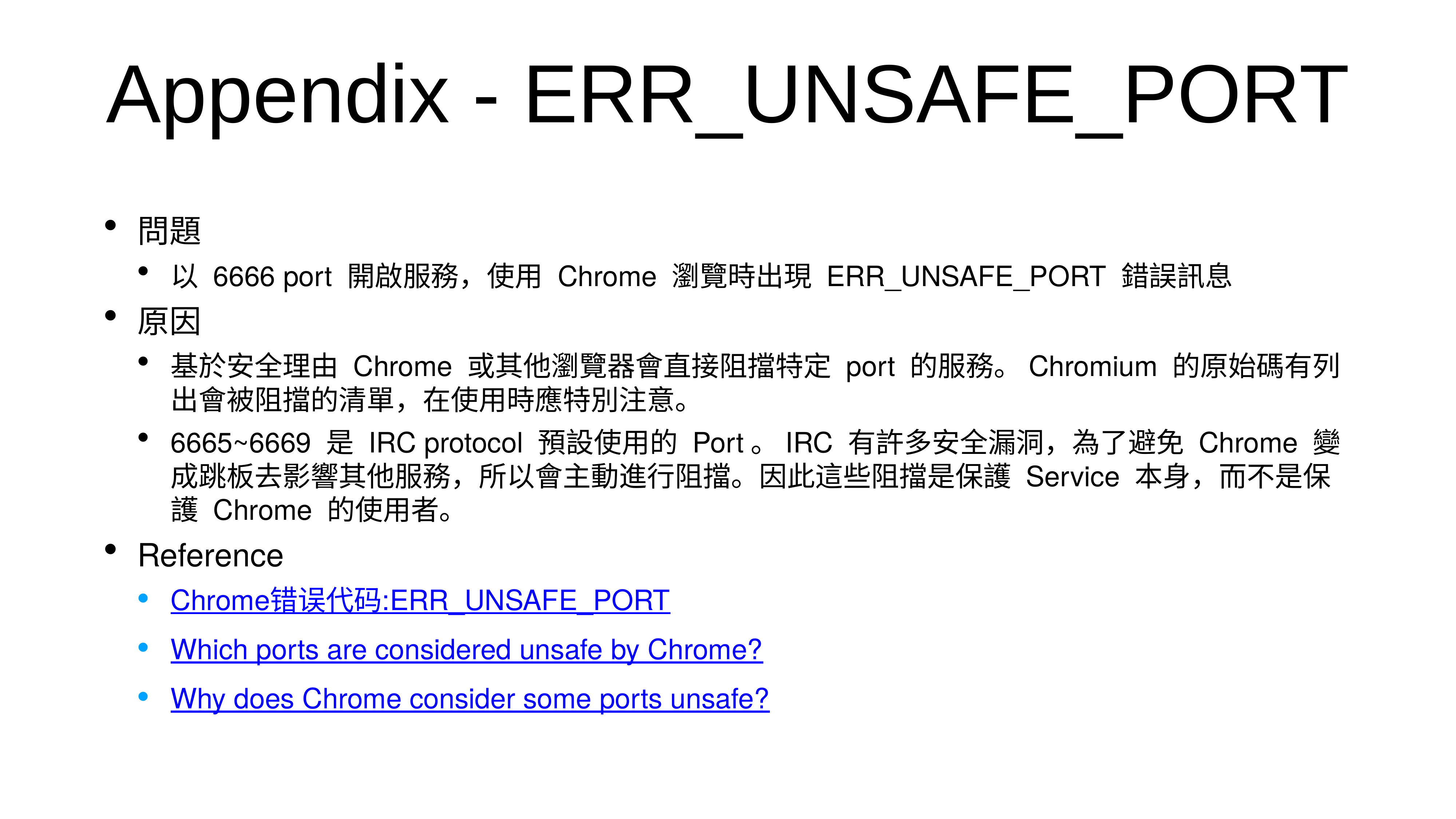

# Appendix - ERR_UNSAFE_PORT
問題
以 6666 port 開啟服務，使用 Chrome 瀏覽時出現 ERR_UNSAFE_PORT 錯誤訊息
原因
基於安全理由 Chrome 或其他瀏覽器會直接阻擋特定 port 的服務。Chromium 的原始碼有列出會被阻擋的清單，在使用時應特別注意。
6665~6669 是 IRC protocol 預設使用的 Port。IRC 有許多安全漏洞，為了避免 Chrome 變成跳板去影響其他服務，所以會主動進行阻擋。因此這些阻擋是保護 Service 本身，而不是保護 Chrome 的使用者。
Reference
Chrome错误代码:ERR_UNSAFE_PORT
Which ports are considered unsafe by Chrome?
Why does Chrome consider some ports unsafe?